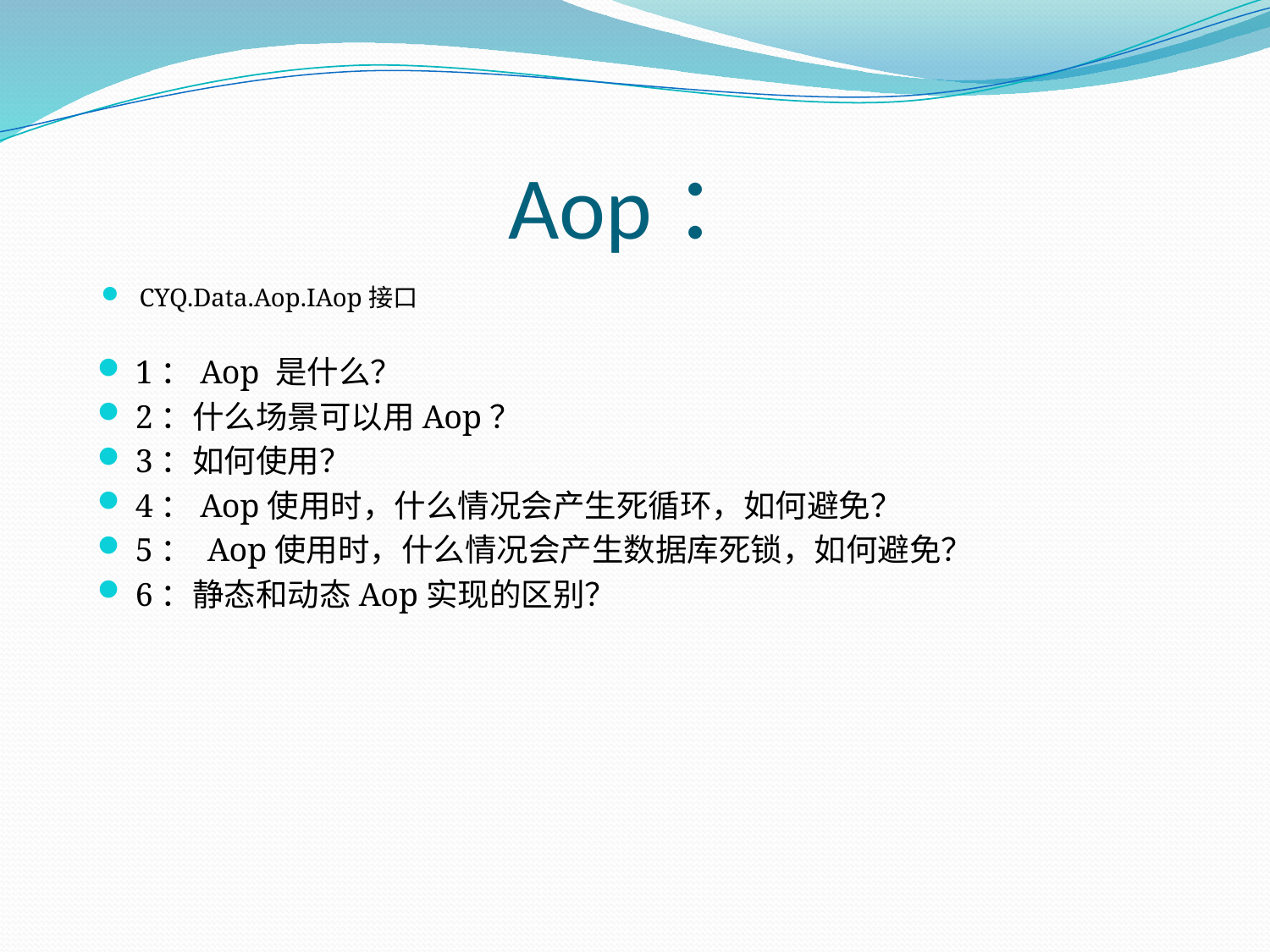

# Aop：
CYQ.Data.Aop.IAop接口
1：Aop 是什么？
2：什么场景可以用Aop？
3：如何使用？
4：Aop使用时，什么情况会产生死循环，如何避免？
5： Aop使用时，什么情况会产生数据库死锁，如何避免？
6：静态和动态Aop实现的区别？